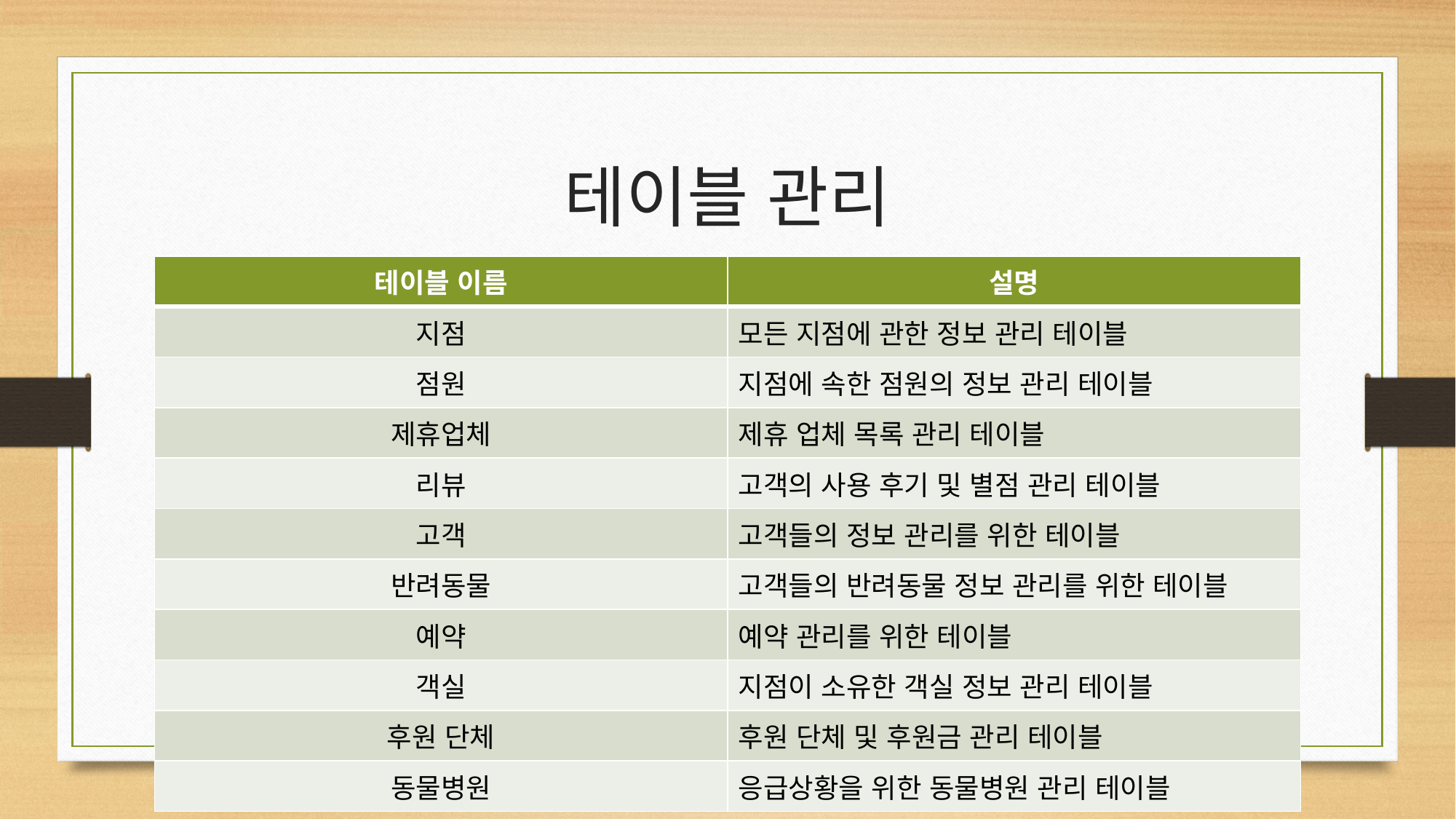

# 테이블 관리
| 테이블 이름 | 설명 |
| --- | --- |
| 지점 | 모든 지점에 관한 정보 관리 테이블 |
| 점원 | 지점에 속한 점원의 정보 관리 테이블 |
| 제휴업체 | 제휴 업체 목록 관리 테이블 |
| 리뷰 | 고객의 사용 후기 및 별점 관리 테이블 |
| 고객 | 고객들의 정보 관리를 위한 테이블 |
| 반려동물 | 고객들의 반려동물 정보 관리를 위한 테이블 |
| 예약 | 예약 관리를 위한 테이블 |
| 객실 | 지점이 소유한 객실 정보 관리 테이블 |
| 후원 단체 | 후원 단체 및 후원금 관리 테이블 |
| 동물병원 | 응급상황을 위한 동물병원 관리 테이블 |